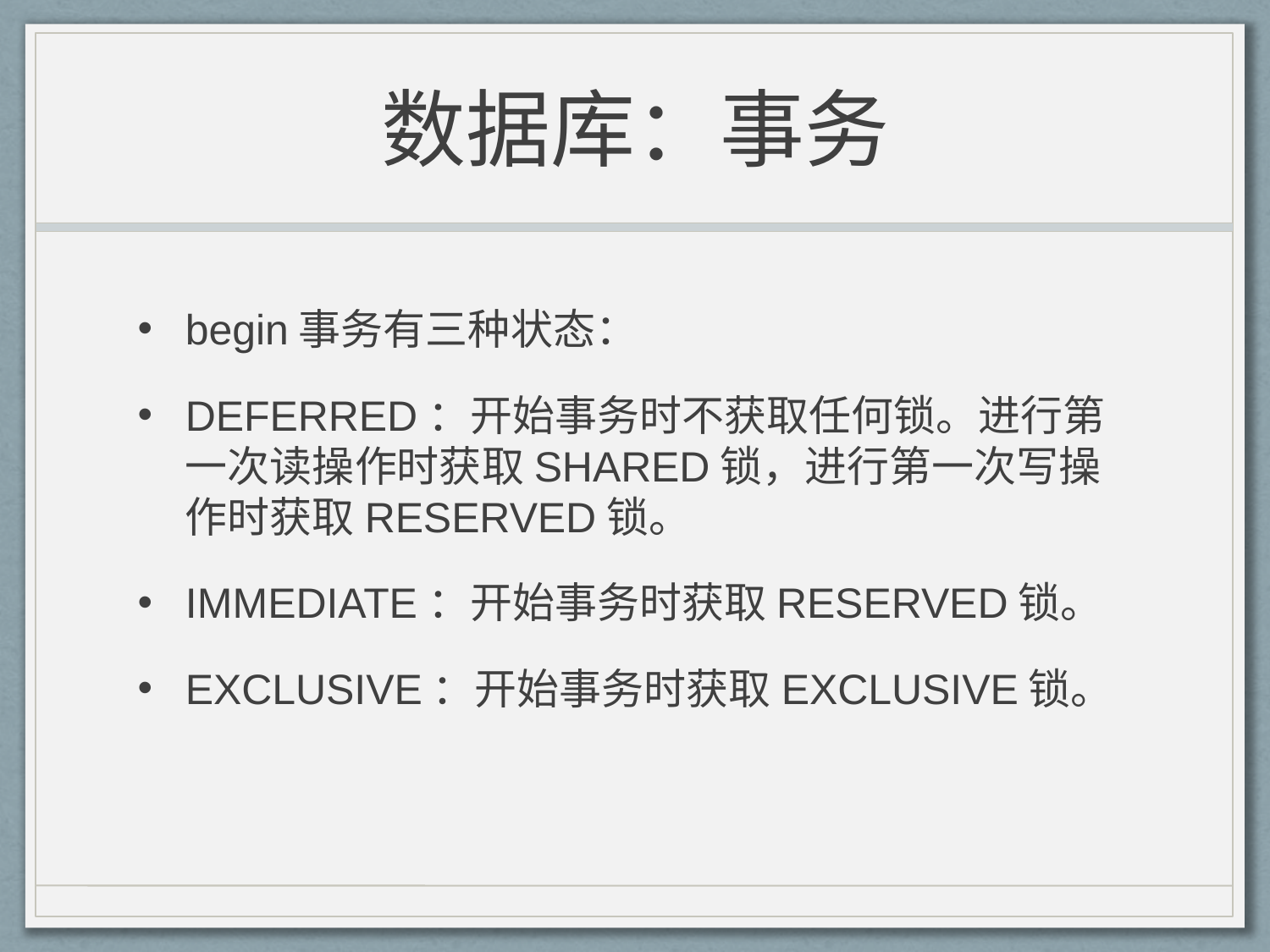

# 数据库：事务
begin事务有三种状态：
DEFERRED：开始事务时不获取任何锁。进行第一次读操作时获取SHARED锁，进行第一次写操作时获取RESERVED锁。
IMMEDIATE：开始事务时获取RESERVED锁。
EXCLUSIVE：开始事务时获取EXCLUSIVE锁。